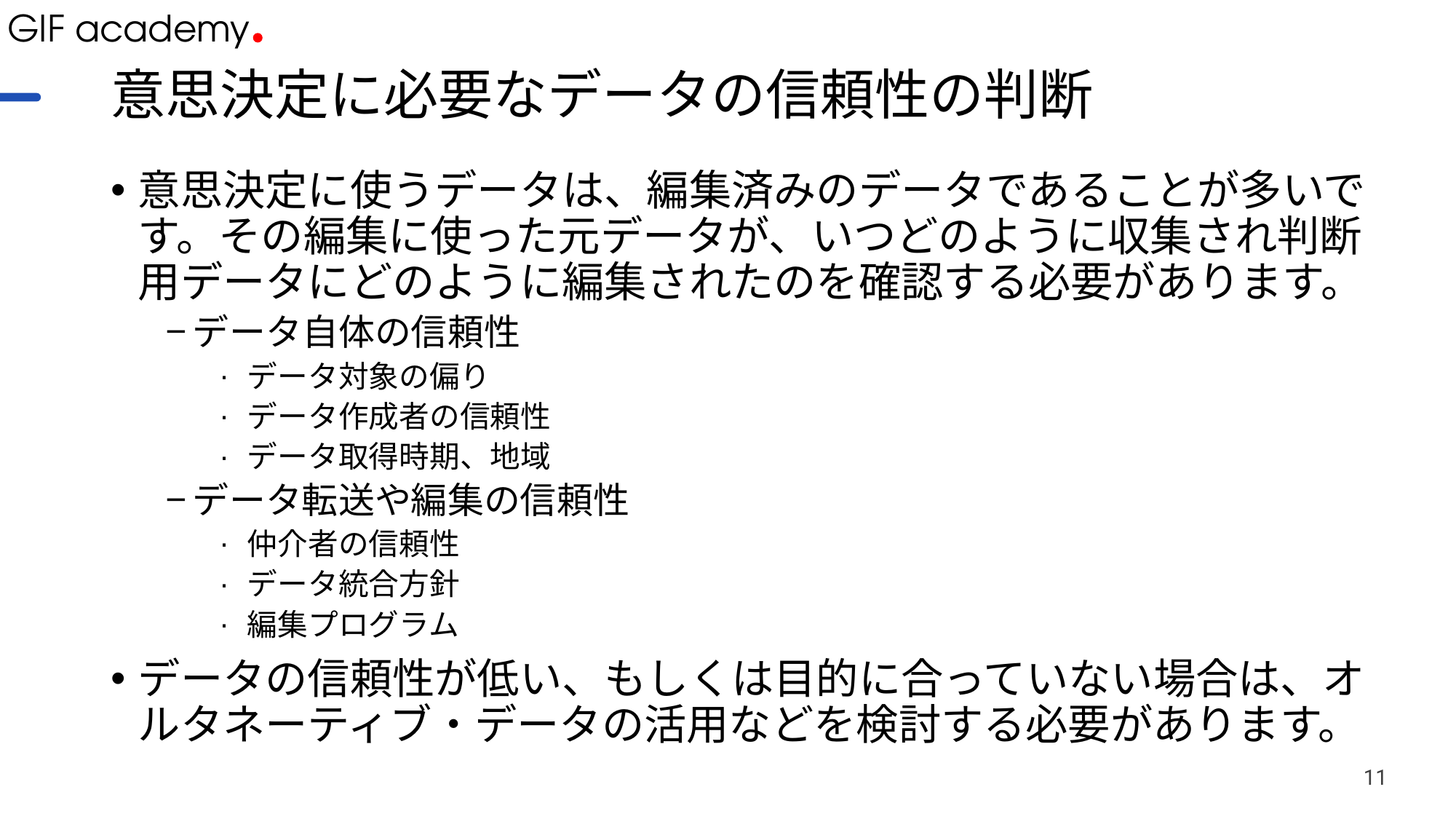

# 意思決定に必要なデータの信頼性の判断
意思決定に使うデータは、編集済みのデータであることが多いです。その編集に使った元データが、いつどのように収集され判断用データにどのように編集されたのを確認する必要があります。
データ自体の信頼性
データ対象の偏り
データ作成者の信頼性
データ取得時期、地域
データ転送や編集の信頼性
仲介者の信頼性
データ統合方針
編集プログラム
データの信頼性が低い、もしくは目的に合っていない場合は、オルタネーティブ・データの活用などを検討する必要があります。
11